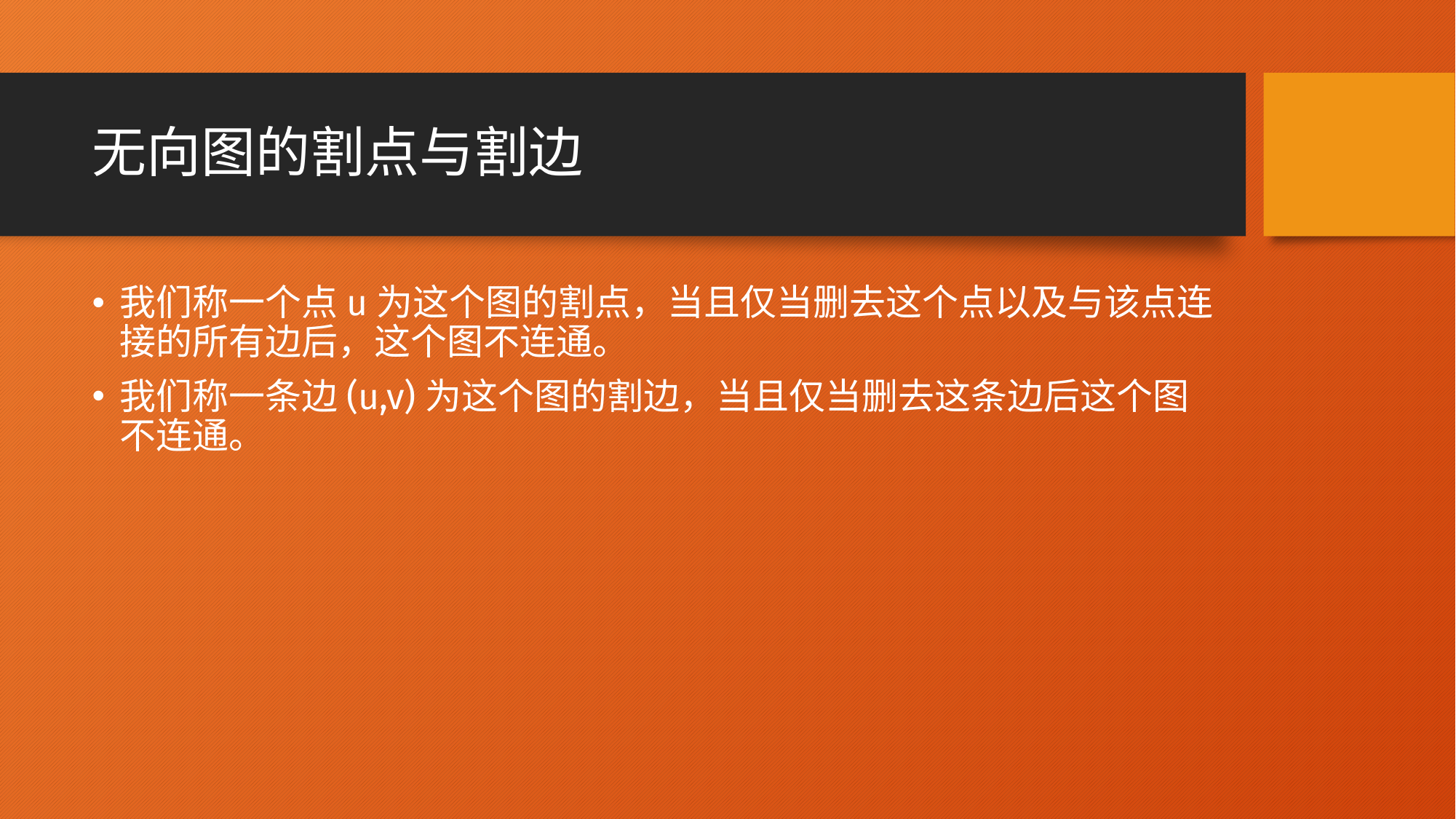

# 无向图的割点与割边
我们称一个点u为这个图的割点，当且仅当删去这个点以及与该点连接的所有边后，这个图不连通。
我们称一条边(u,v)为这个图的割边，当且仅当删去这条边后这个图不连通。